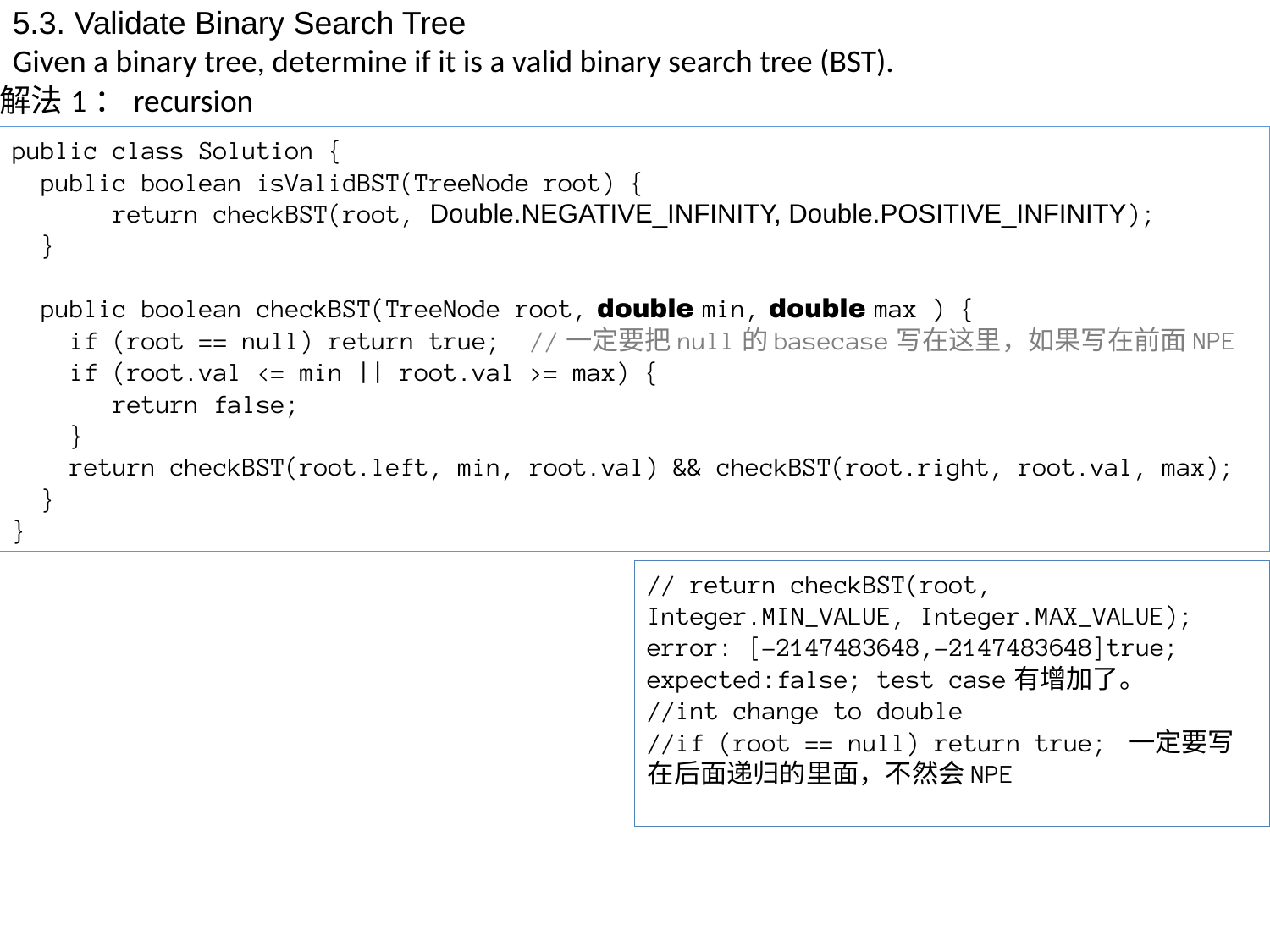

5.3. Validate Binary Search Tree
Given a binary tree, determine if it is a valid binary search tree (BST).
解法1：recursion
public class Solution {
  public boolean isValidBST(TreeNode root) {
       return checkBST(root, Double.NEGATIVE_INFINITY, Double.POSITIVE_INFINITY);
  }

  public boolean checkBST(TreeNode root, double min, double max ) {
    if (root == null) return true;  //一定要把null的basecase写在这里，如果写在前面NPE
    if (root.val <= min || root.val >= max) {
       return false;
    }
    return checkBST(root.left, min, root.val) && checkBST(root.right, root.val, max);
  }
}
// return checkBST(root, Integer.MIN_VALUE, Integer.MAX_VALUE); error: [-2147483648,-2147483648]true; expected:false; test case有增加了。
//int change to double
//if (root == null) return true; 一定要写在后面递归的里面，不然会NPE